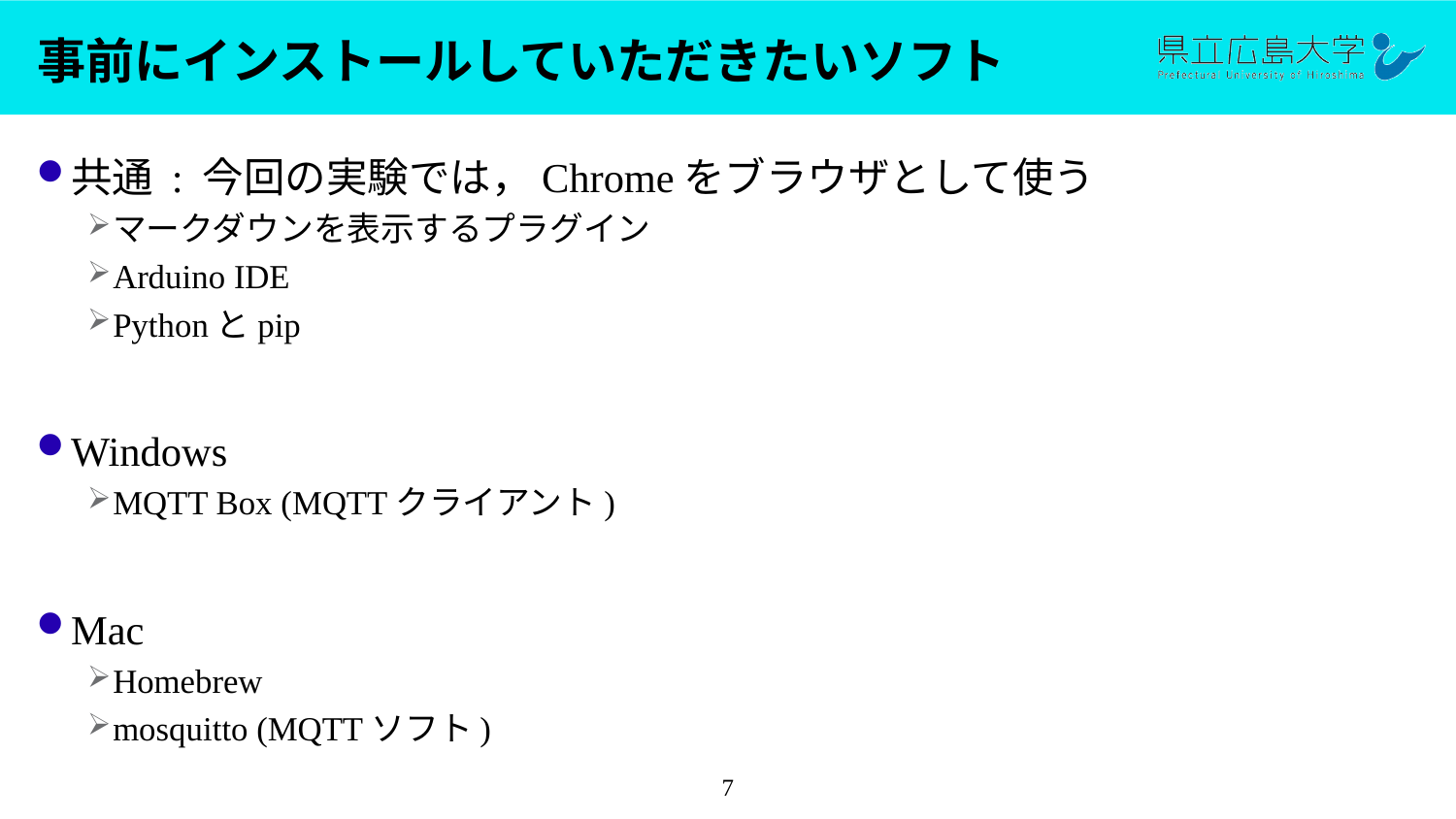

# 事前にインストールしていただきたいソフト
共通 : 今回の実験では，Chromeをブラウザとして使う
マークダウンを表示するプラグイン
Arduino IDE
Pythonとpip

Windows
MQTT Box (MQTTクライアント)

Mac
Homebrew
mosquitto (MQTTソフト)
7